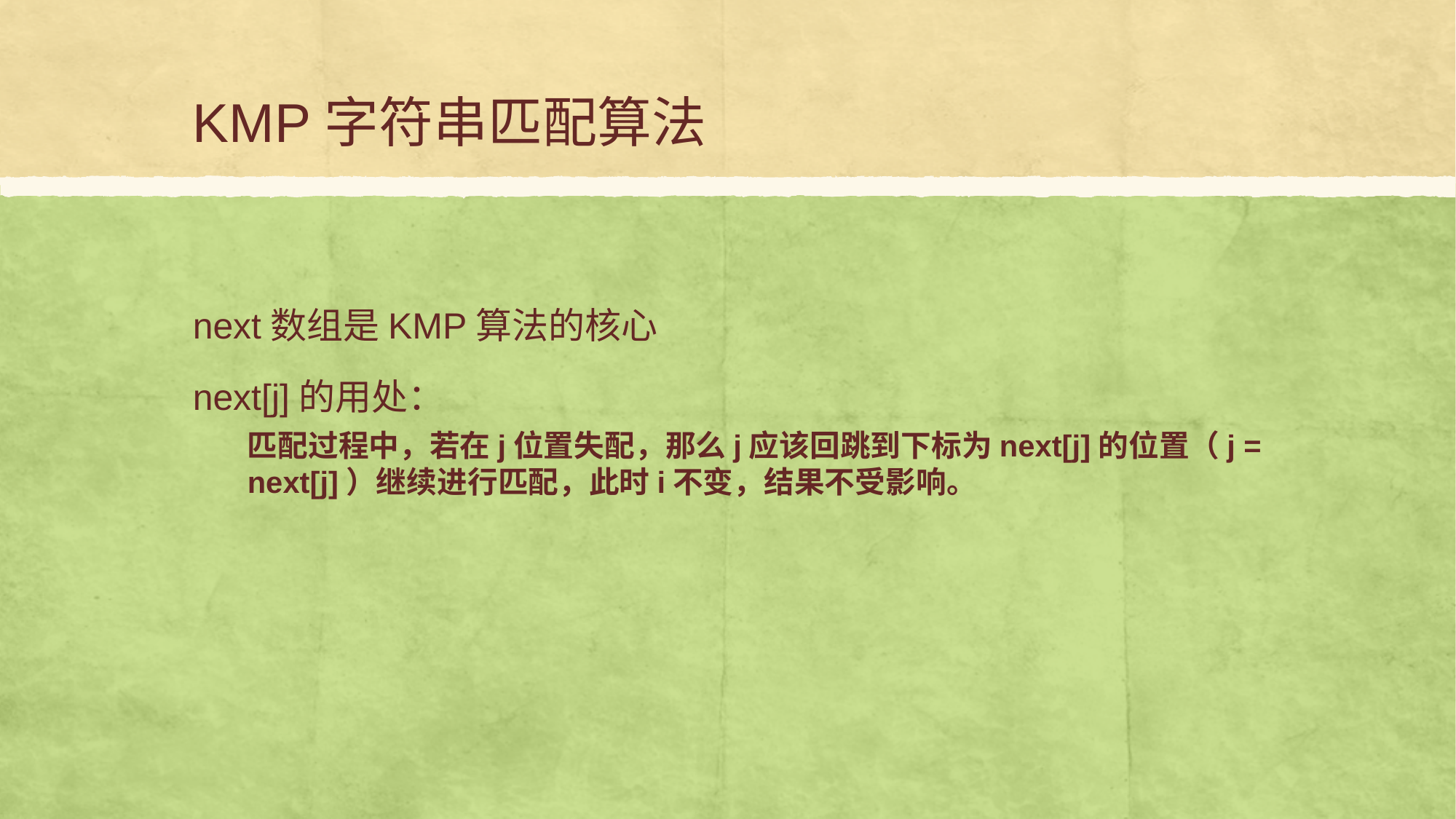

# KMP字符串匹配算法
next数组是KMP算法的核心
next[j]的用处：
匹配过程中，若在j位置失配，那么j应该回跳到下标为next[j]的位置（j = next[j]）继续进行匹配，此时i不变，结果不受影响。